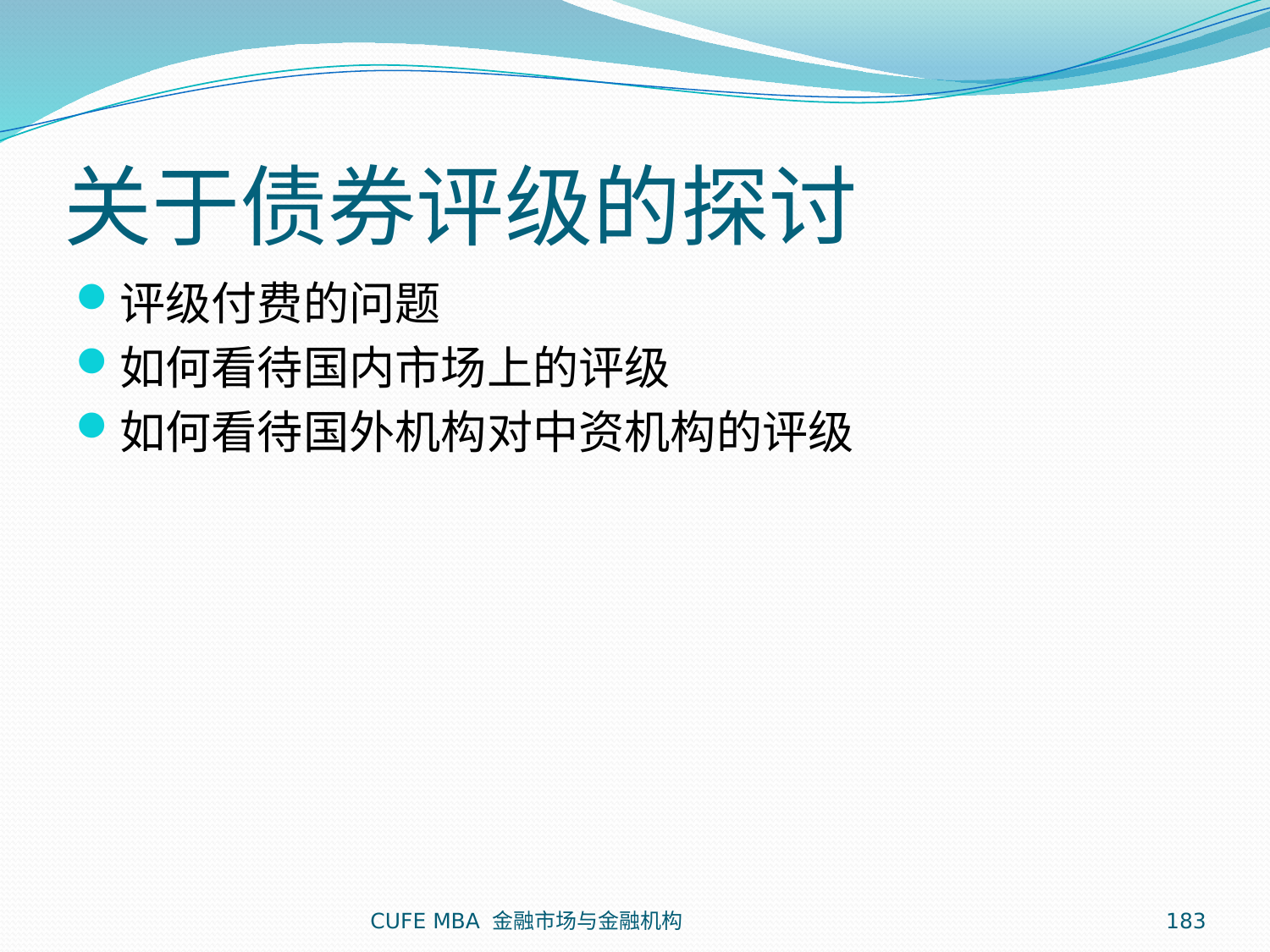

# 关于债券评级的探讨
评级付费的问题
如何看待国内市场上的评级
如何看待国外机构对中资机构的评级
CUFE MBA 金融市场与金融机构
183